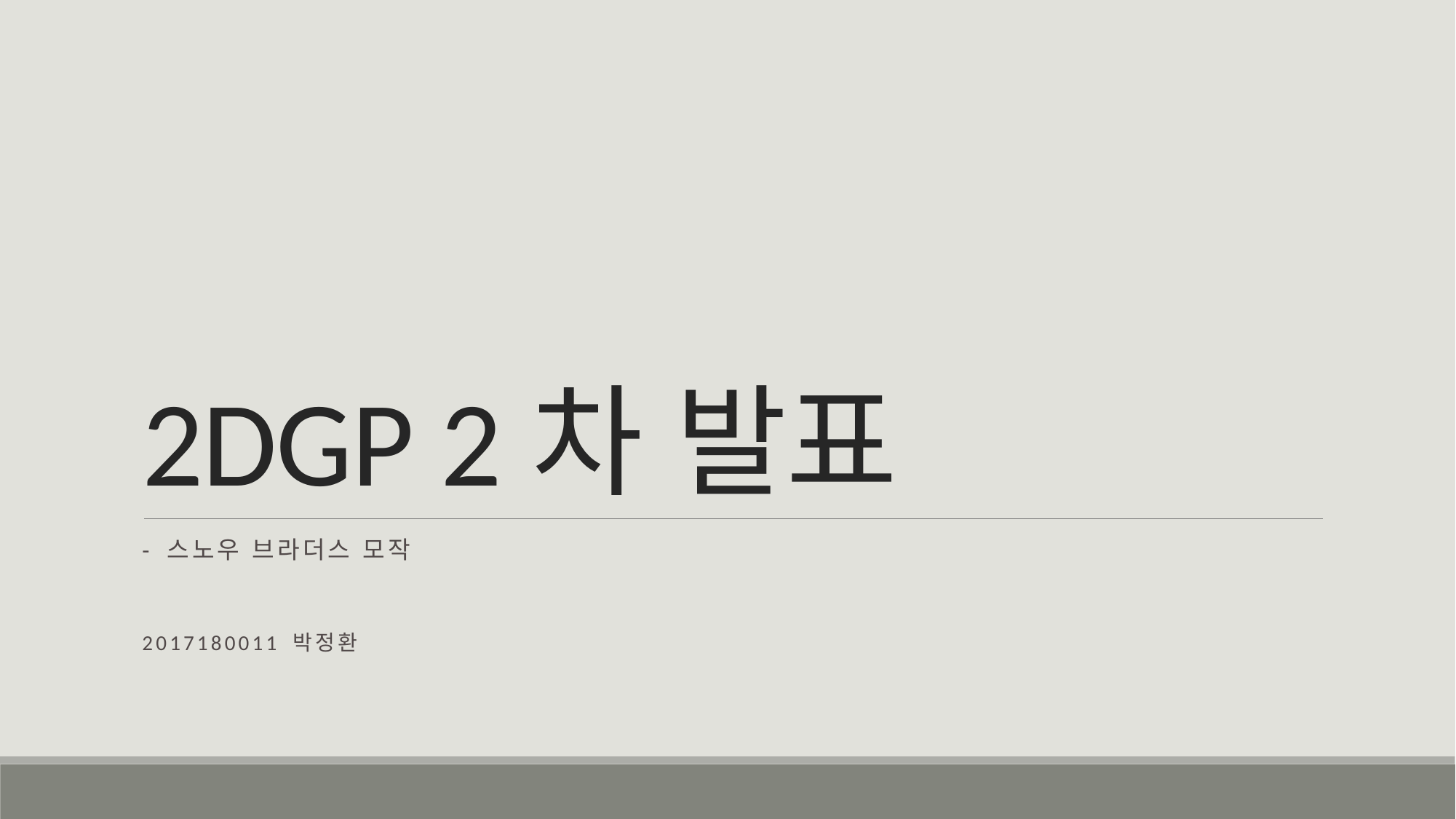

# 2DGP 2차 발표
- 스노우 브라더스 모작

2017180011 박정환